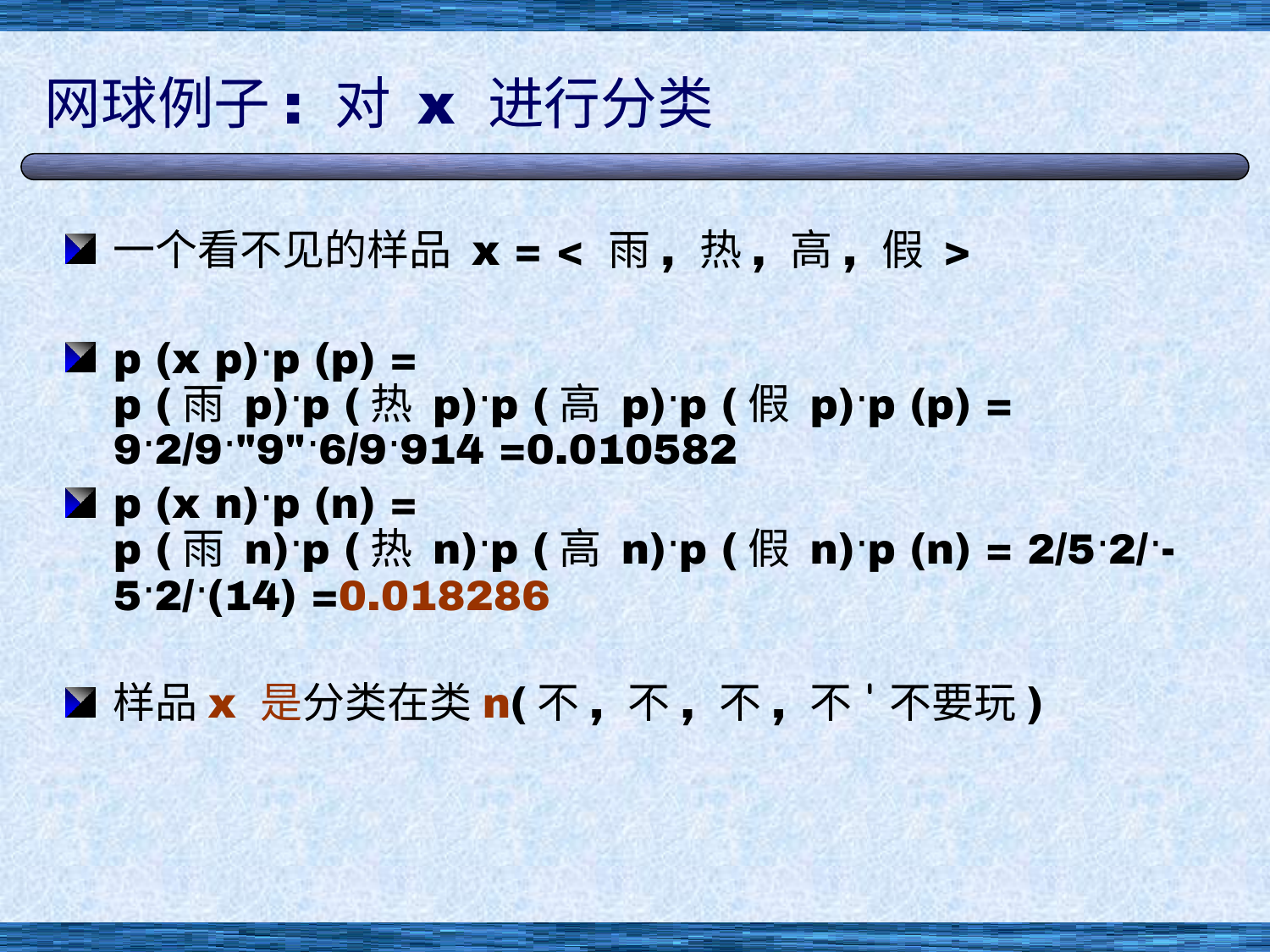

# 网球例子: 对 x 进行分类
一个看不见的样品 x = < 雨, 热, 高, 假 >

p (x p)·p (p) =
p (雨 p)·p (热 p)·p (高 p)·p (假 p)·p (p) = 9·2/9·"9"·6/9·914 =0.010582
p (x n)·p (n) =
p (雨 n)·p (热 n)·p (高 n)·p (假 n)·p (n) = 2/5·2/·-5·2/·(14) =0.018286

样品x 是分类在类n(不, 不, 不, 不'不要玩)